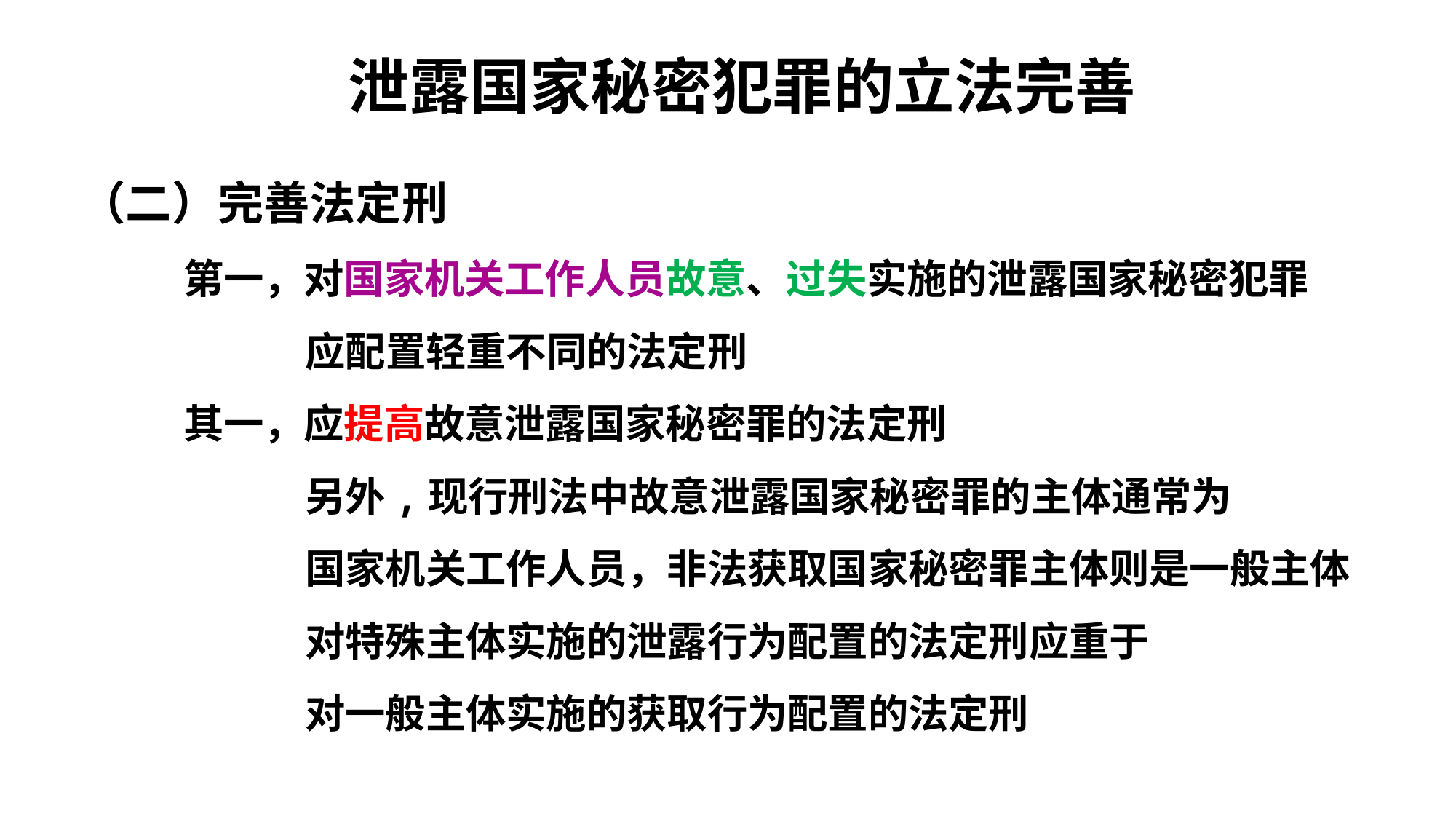

# 泄露国家秘密犯罪的立法完善
（二）完善法定刑
	第一，对国家机关工作人员故意、过失实施的泄露国家秘密犯罪
		 应配置轻重不同的法定刑
	其一，应提高故意泄露国家秘密罪的法定刑
		 另外,现行刑法中故意泄露国家秘密罪的主体通常为
		 国家机关工作人员，非法获取国家秘密罪主体则是一般主体
		 对特殊主体实施的泄露行为配置的法定刑应重于
		 对一般主体实施的获取行为配置的法定刑